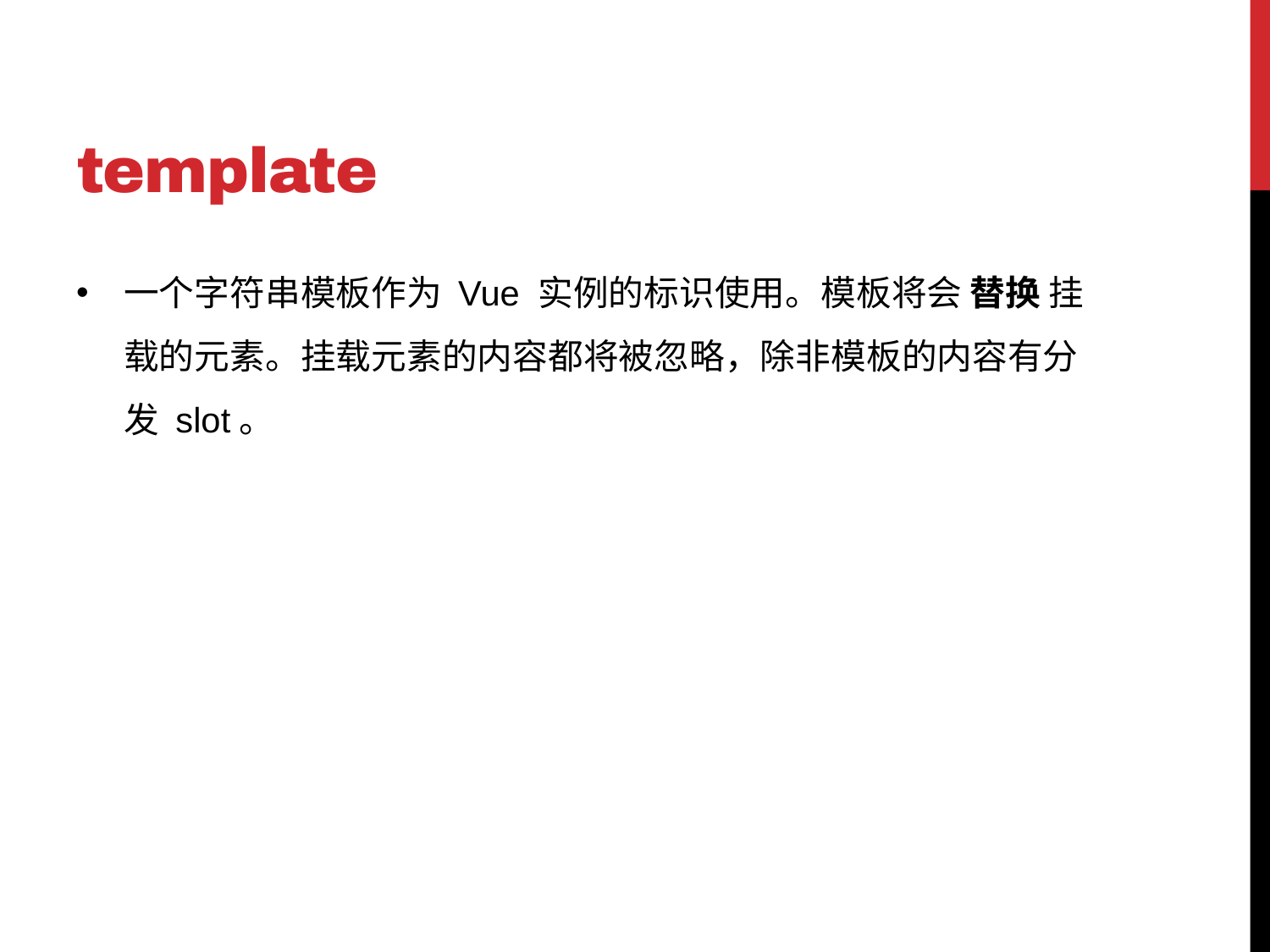

# template
一个字符串模板作为 Vue 实例的标识使用。模板将会 替换 挂载的元素。挂载元素的内容都将被忽略，除非模板的内容有分发 slot。